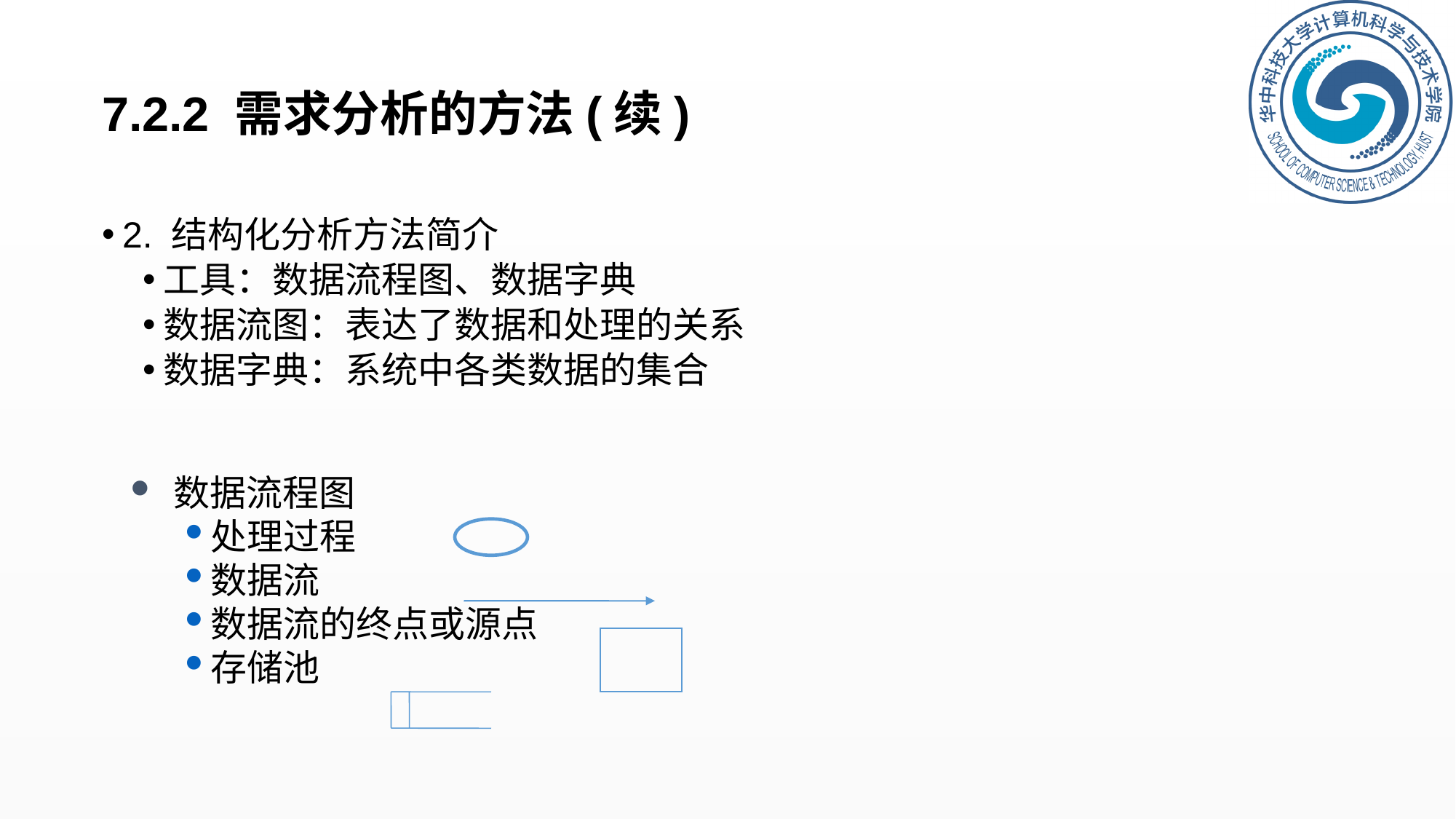

# 7.2.2 需求分析的方法(续)
2. 结构化分析方法简介
工具：数据流程图、数据字典
数据流图：表达了数据和处理的关系
数据字典：系统中各类数据的集合

 数据流程图
处理过程
数据流
数据流的终点或源点
存储池